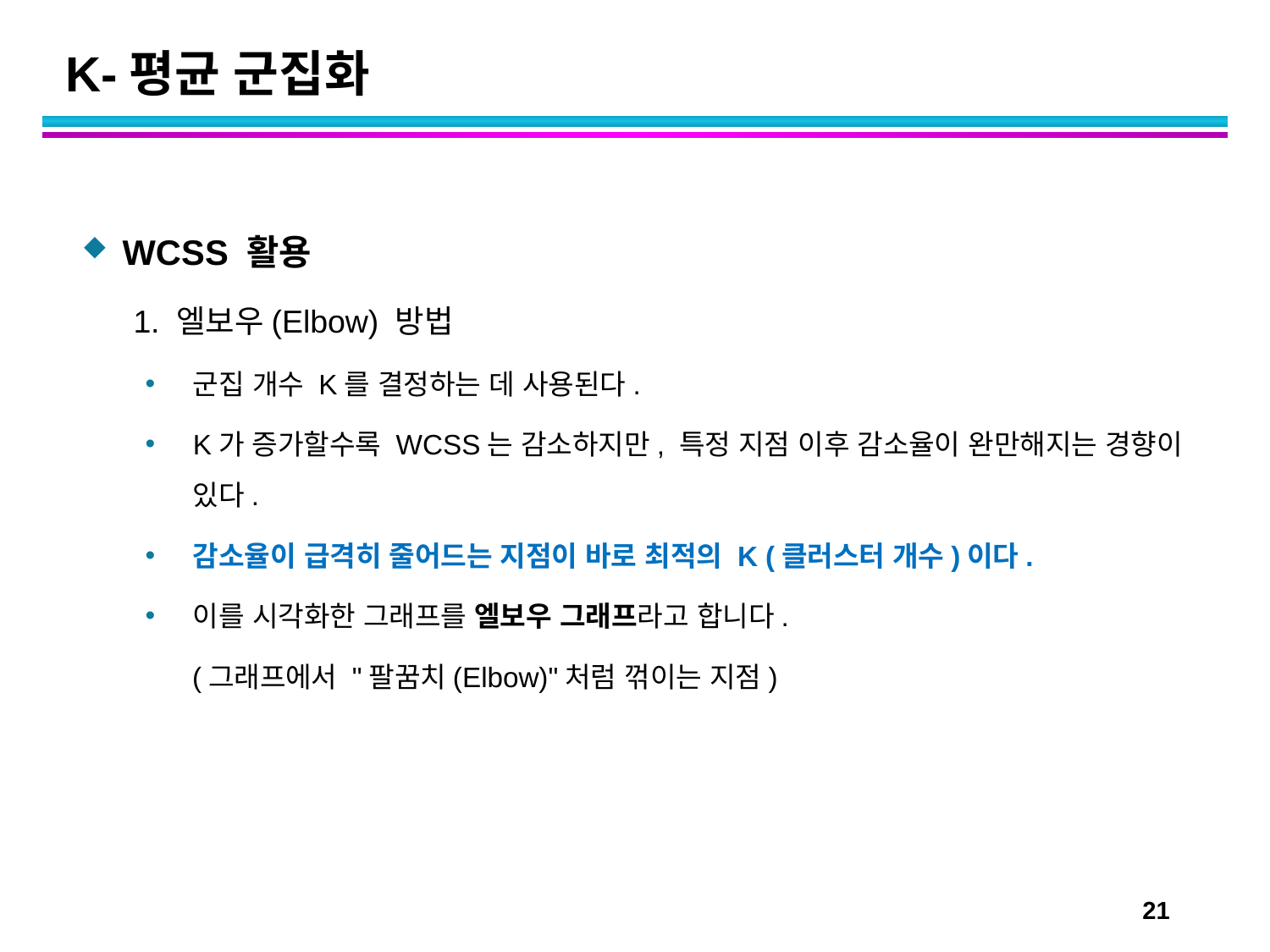

K-평균 군집화
WCSS 활용
      1. 엘보우(Elbow) 방법
군집 개수 K를 결정하는 데 사용된다.
K가 증가할수록 WCSS는 감소하지만, 특정 지점 이후 감소율이 완만해지는 경향이 있다.
감소율이 급격히 줄어드는 지점이 바로 최적의 K (클러스터 개수)이다.
이를 시각화한 그래프를 엘보우 그래프라고 합니다.
      (그래프에서 "팔꿈치(Elbow)"처럼 꺾이는 지점)